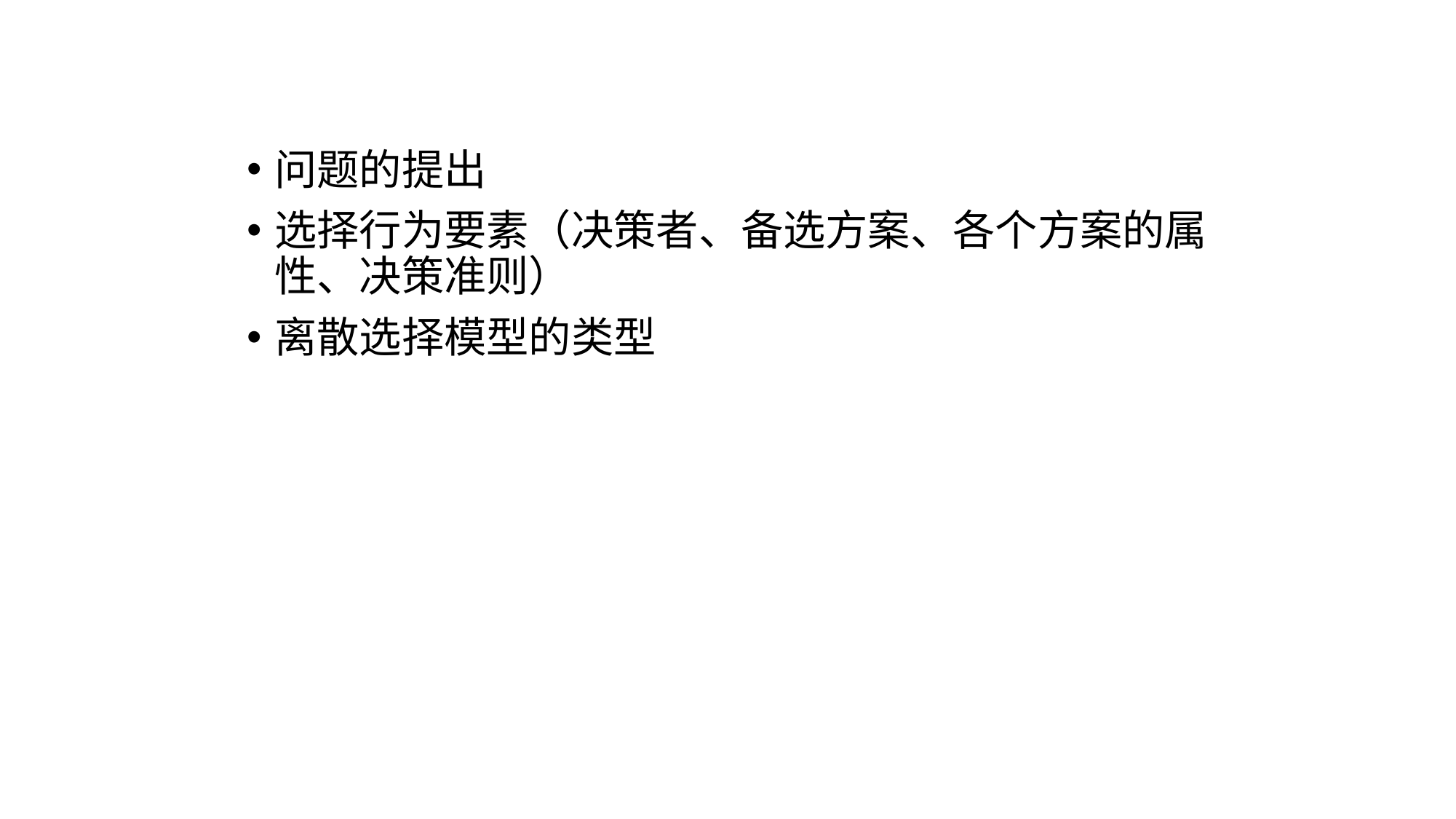

问题的提出
选择行为要素（决策者、备选方案、各个方案的属性、决策准则）
离散选择模型的类型